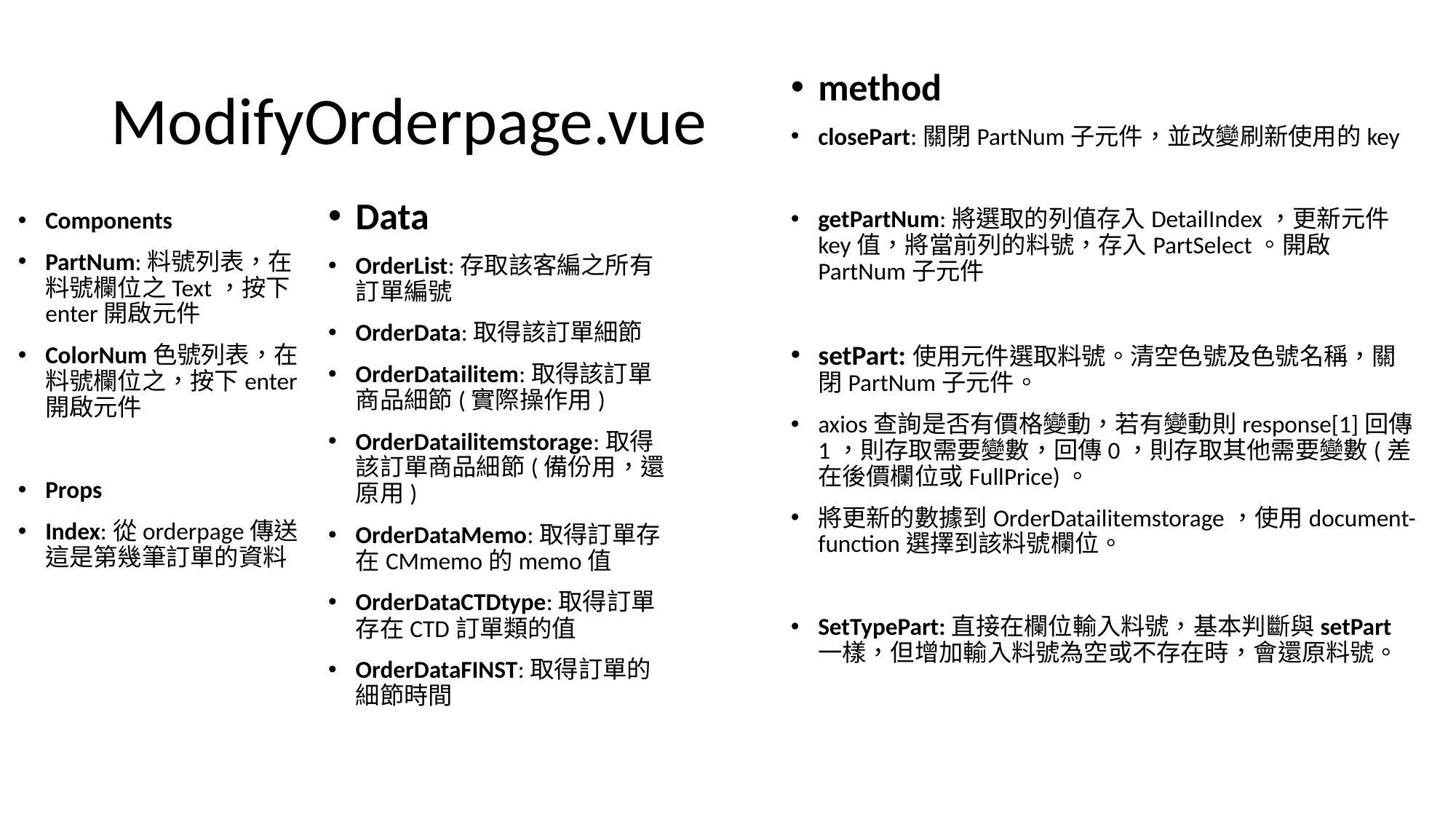

# ModifyOrderpage.vue
method
closePart:關閉PartNum子元件，並改變刷新使用的key

getPartNum:將選取的列值存入DetailIndex，更新元件key值，將當前列的料號，存入PartSelect。開啟PartNum子元件

setPart:使用元件選取料號。清空色號及色號名稱，關閉PartNum子元件。
axios查詢是否有價格變動，若有變動則response[1]回傳1，則存取需要變數，回傳0，則存取其他需要變數(差在後價欄位或FullPrice)。
將更新的數據到OrderDatailitemstorage，使用document-function選擇到該料號欄位。

SetTypePart:直接在欄位輸入料號，基本判斷與setPart一樣，但增加輸入料號為空或不存在時，會還原料號。

Data
OrderList:存取該客編之所有訂單編號
OrderData:取得該訂單細節
OrderDatailitem:取得該訂單商品細節(實際操作用)
OrderDatailitemstorage:取得該訂單商品細節(備份用，還原用)
OrderDataMemo:取得訂單存在CMmemo的memo值
OrderDataCTDtype:取得訂單存在CTD訂單類的值
OrderDataFINST:取得訂單的細節時間

Components
PartNum:料號列表，在料號欄位之Text，按下enter開啟元件
ColorNum色號列表，在料號欄位之，按下enter開啟元件

Props
Index:從orderpage傳送這是第幾筆訂單的資料